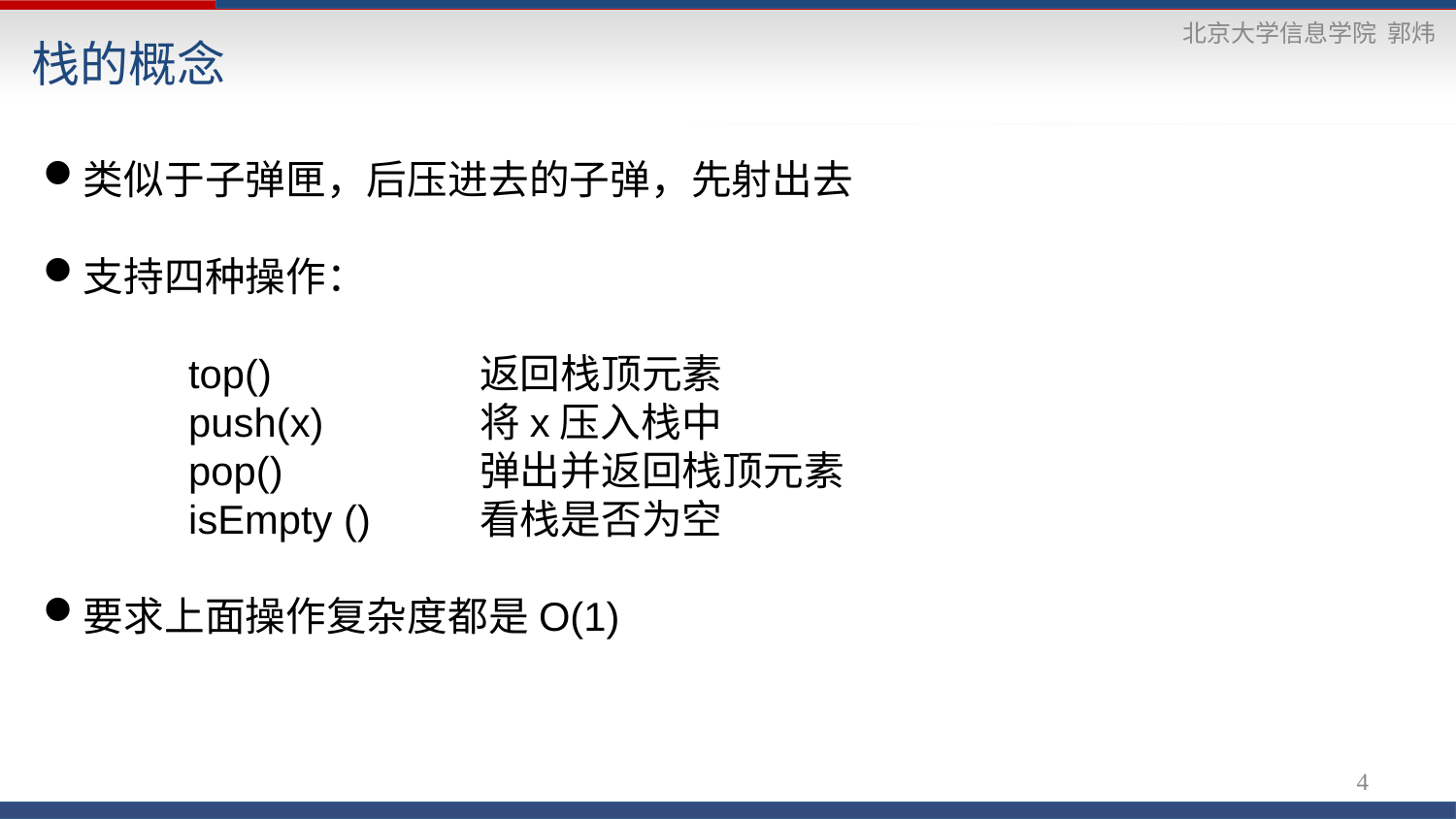

栈的概念

类似于子弹匣，后压进去的子弹，先射出去

支持四种操作：

	top()		返回栈顶元素
	push(x)		将x压入栈中
	pop()		弹出并返回栈顶元素
	isEmpty ()	看栈是否为空

要求上面操作复杂度都是O(1)

4